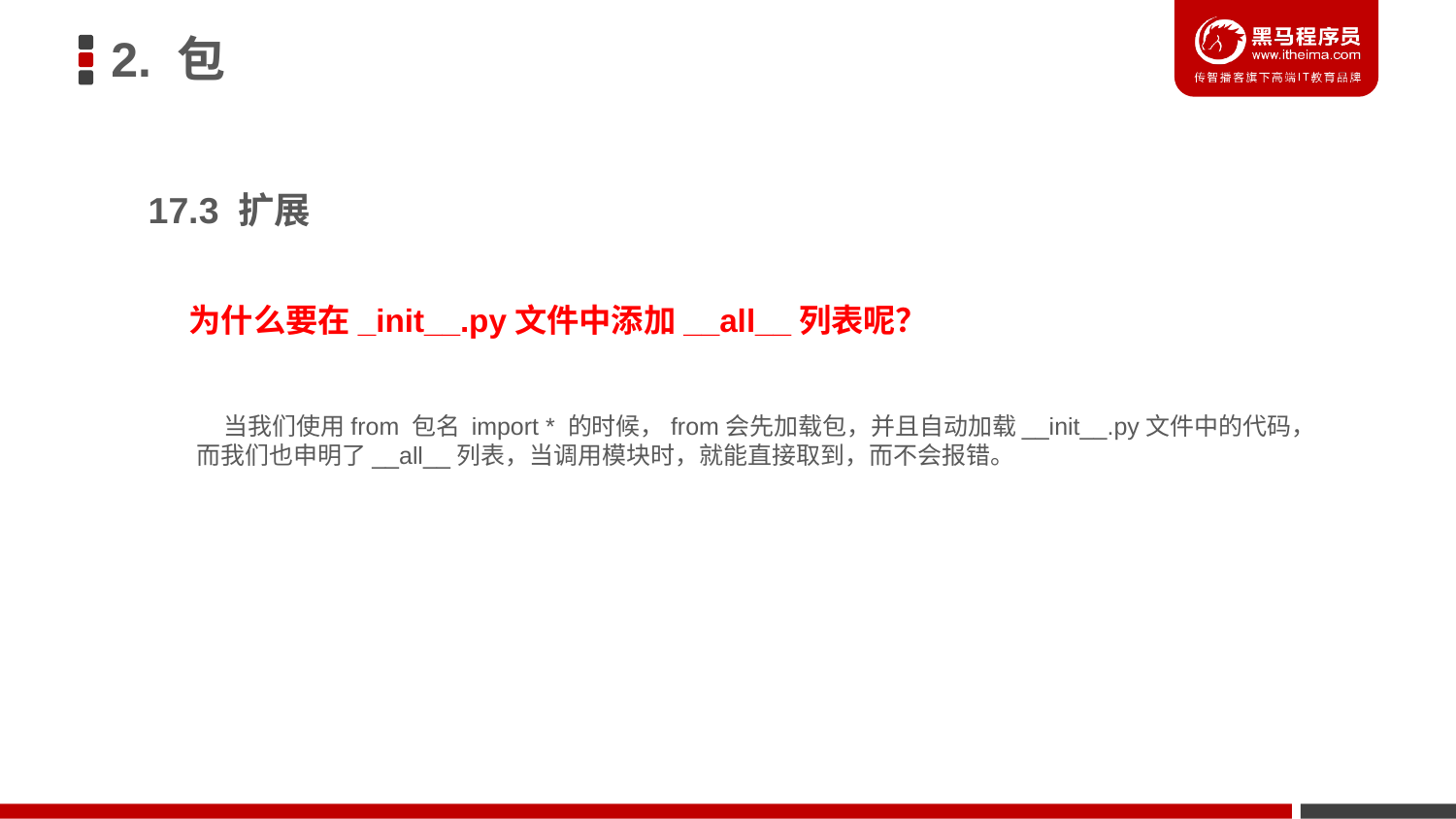

2. 包
17.3 扩展
为什么要在_init__.py文件中添加__all__列表呢？
    当我们使用from 包名 import * 的时候，from会先加载包，并且自动加载__init__.py文件中的代码，
而我们也申明了__all__列表，当调用模块时，就能直接取到，而不会报错。